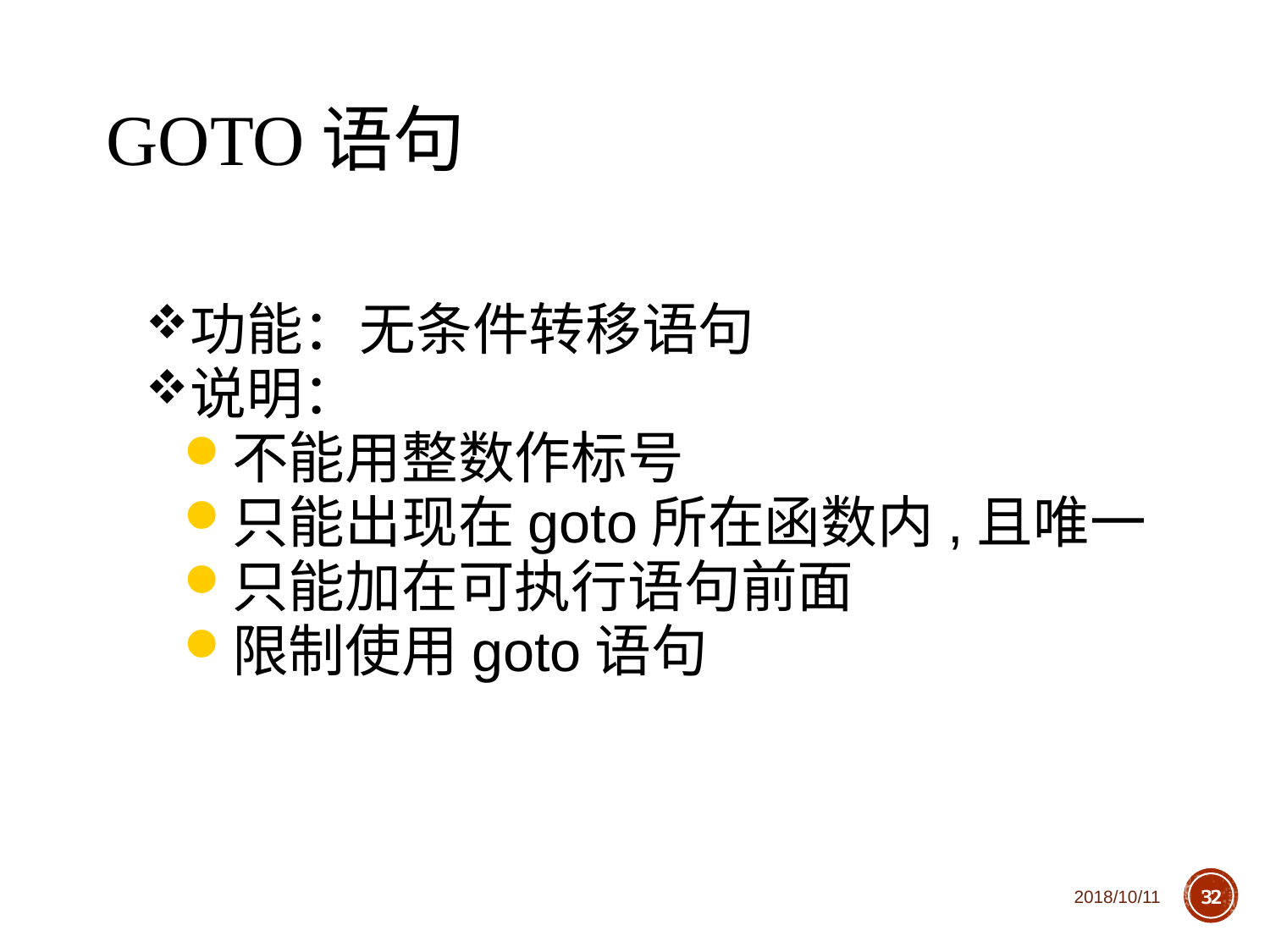

# goto语句
功能：无条件转移语句
说明：
不能用整数作标号
只能出现在goto所在函数内,且唯一
只能加在可执行语句前面
限制使用goto语句

2018/10/11
32